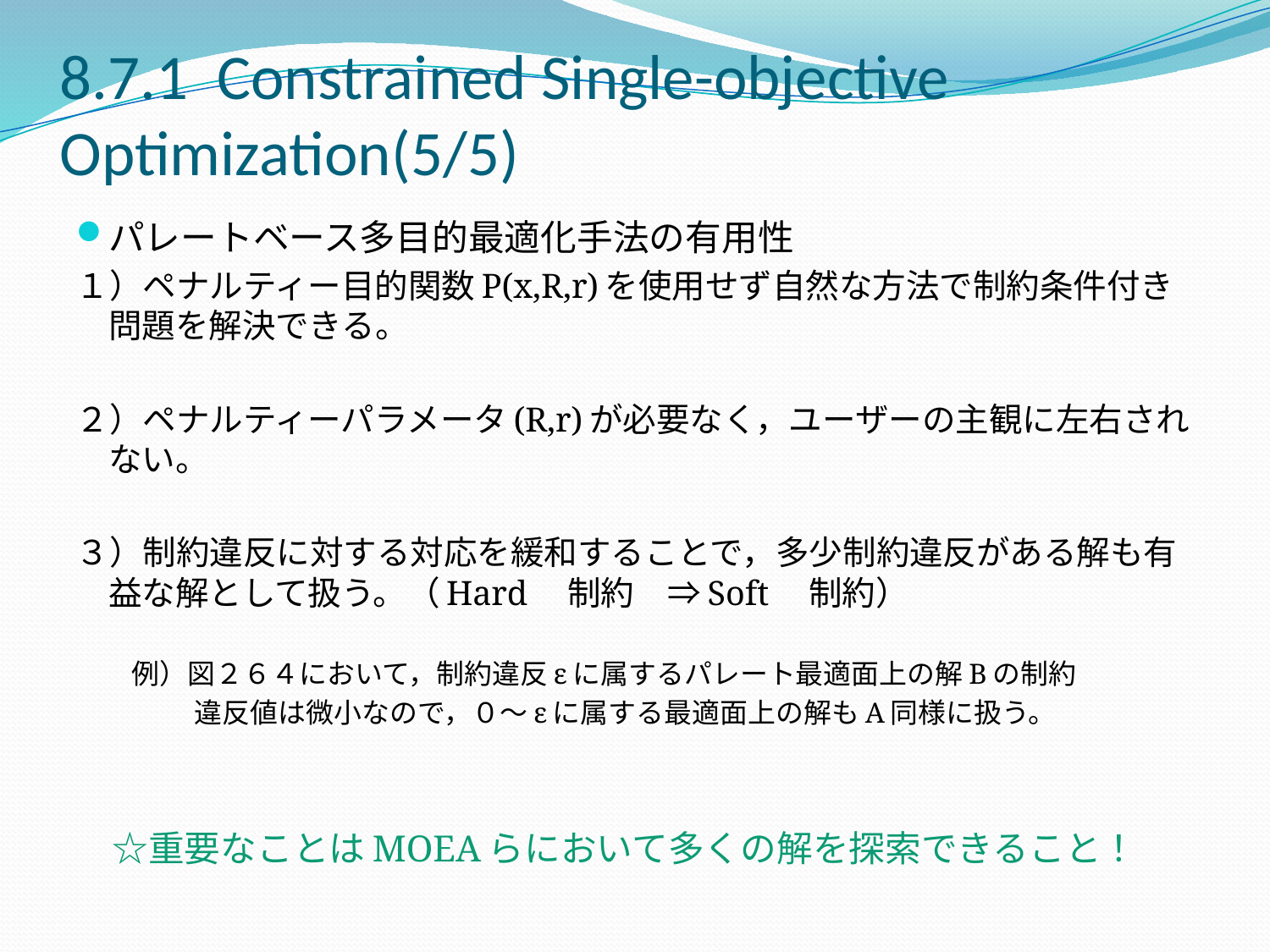

# 8.7.1  Constrained Single-objective Optimization(5/5)
パレートベース多目的最適化手法の有用性
１）ペナルティー目的関数P(x,R,r)を使用せず自然な方法で制約条件付き問題を解決できる。

２）ペナルティーパラメータ(R,r)が必要なく，ユーザーの主観に左右されない。

３）制約違反に対する対応を緩和することで，多少制約違反がある解も有益な解として扱う。（Hard　制約　⇒Soft　制約）

　　例）図２６４において，制約違反εに属するパレート最適面上の解Bの制約
　　　　 違反値は微小なので，０～εに属する最適面上の解もA同様に扱う。

　☆重要なことはMOEAらにおいて多くの解を探索できること！